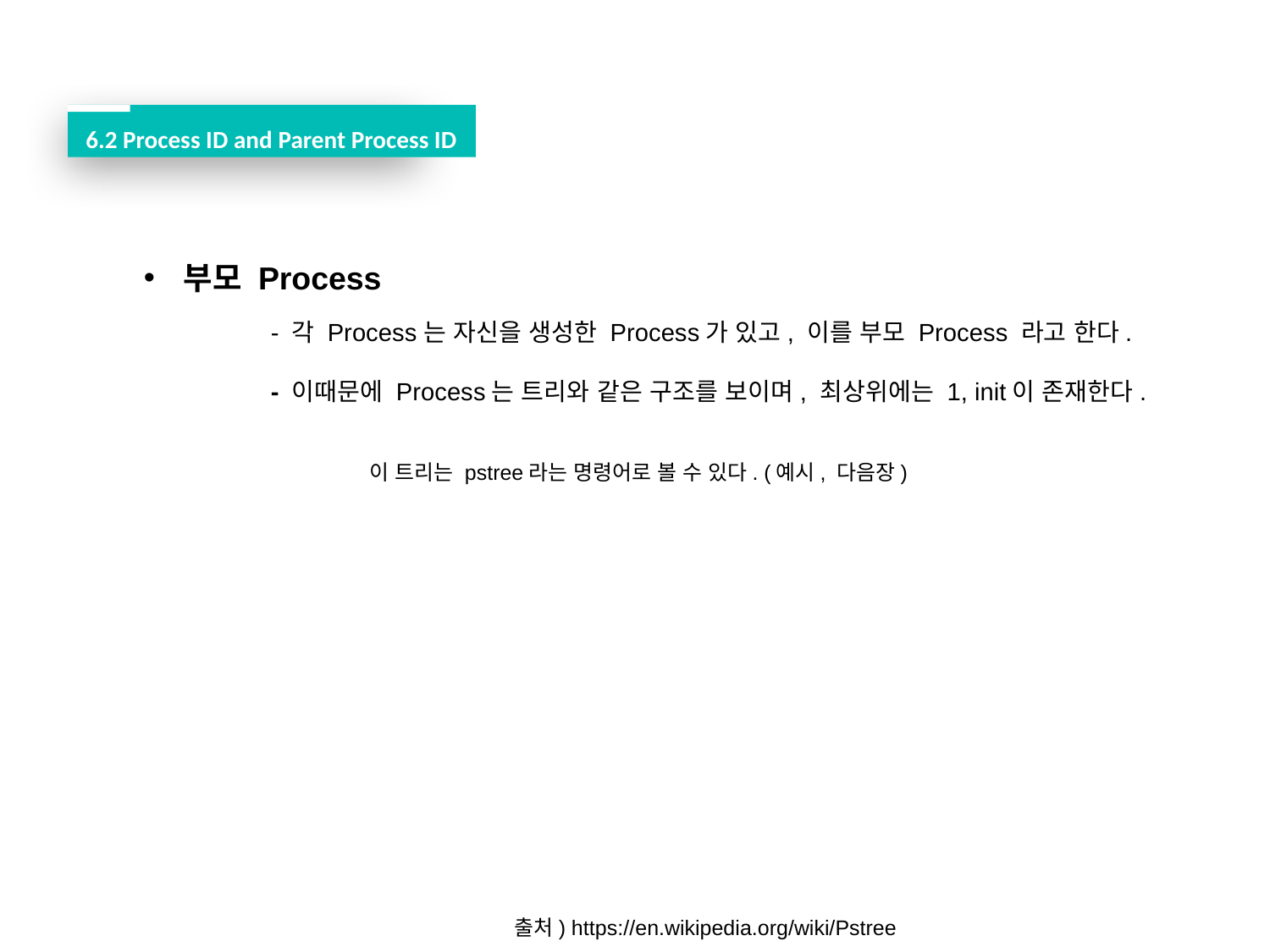

6.2 Process ID and Parent Process ID

부모 Process
	- 각 Process는 자신을 생성한 Process가 있고, 이를 부모 Process 라고 한다.

	- 이때문에 Process는 트리와 같은 구조를 보이며, 최상위에는 1, init이 존재한다.

이 트리는 pstree라는 명령어로 볼 수 있다. (예시, 다음장)
출처) https://en.wikipedia.org/wiki/Pstree